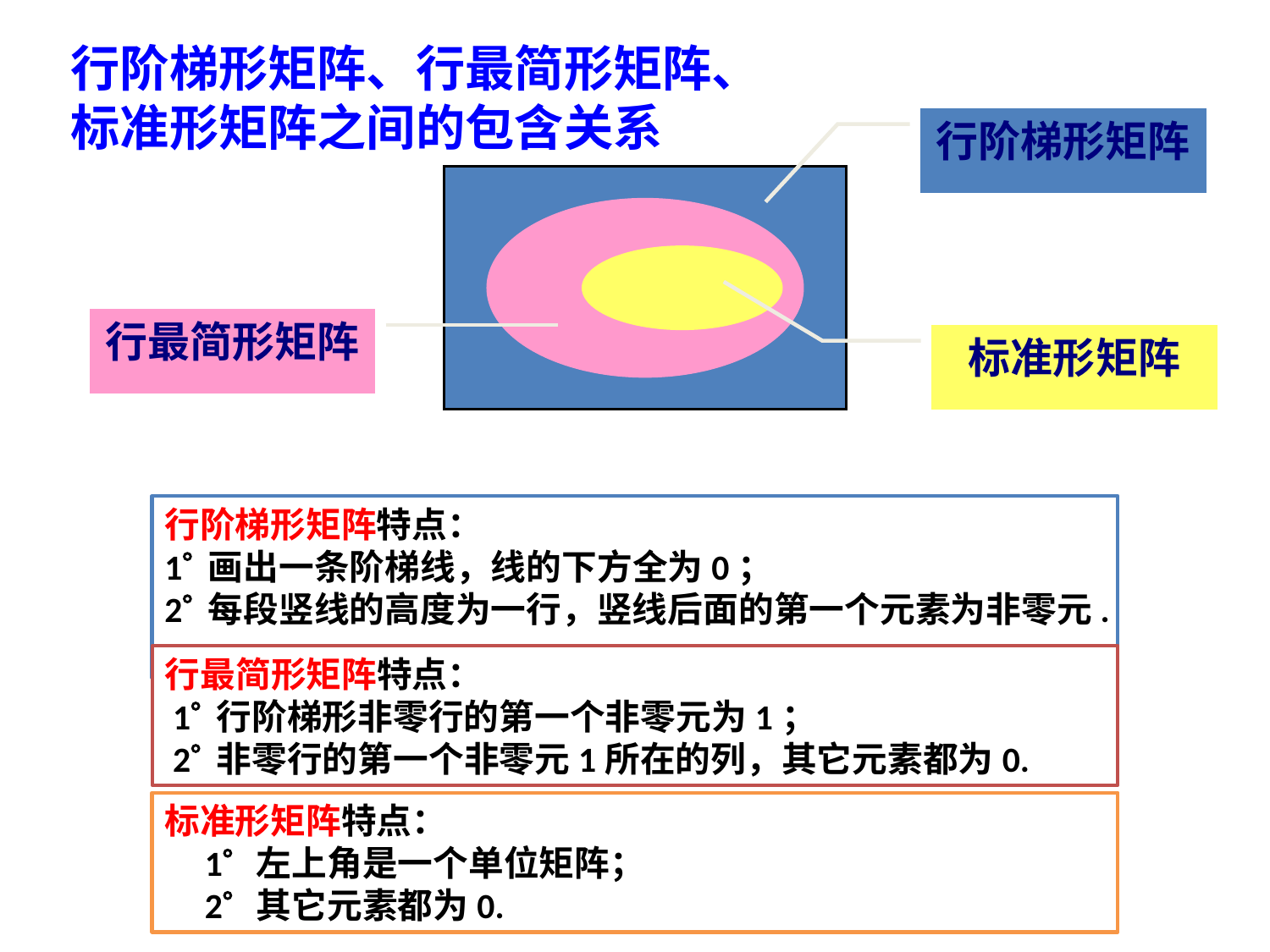

行阶梯形矩阵、行最简形矩阵、标准形矩阵之间的包含关系
行阶梯形矩阵

行最简形矩阵

标准形矩阵
行阶梯形矩阵特点：
1° 画出一条阶梯线，线的下方全为0；
2° 每段竖线的高度为一行，竖线后面的第一个元素为非零元.
行最简形矩阵特点：
 1° 行阶梯形非零行的第一个非零元为1；
 2° 非零行的第一个非零元1所在的列，其它元素都为0.
标准形矩阵特点：
     1°  左上角是一个单位矩阵；
     2°  其它元素都为0.